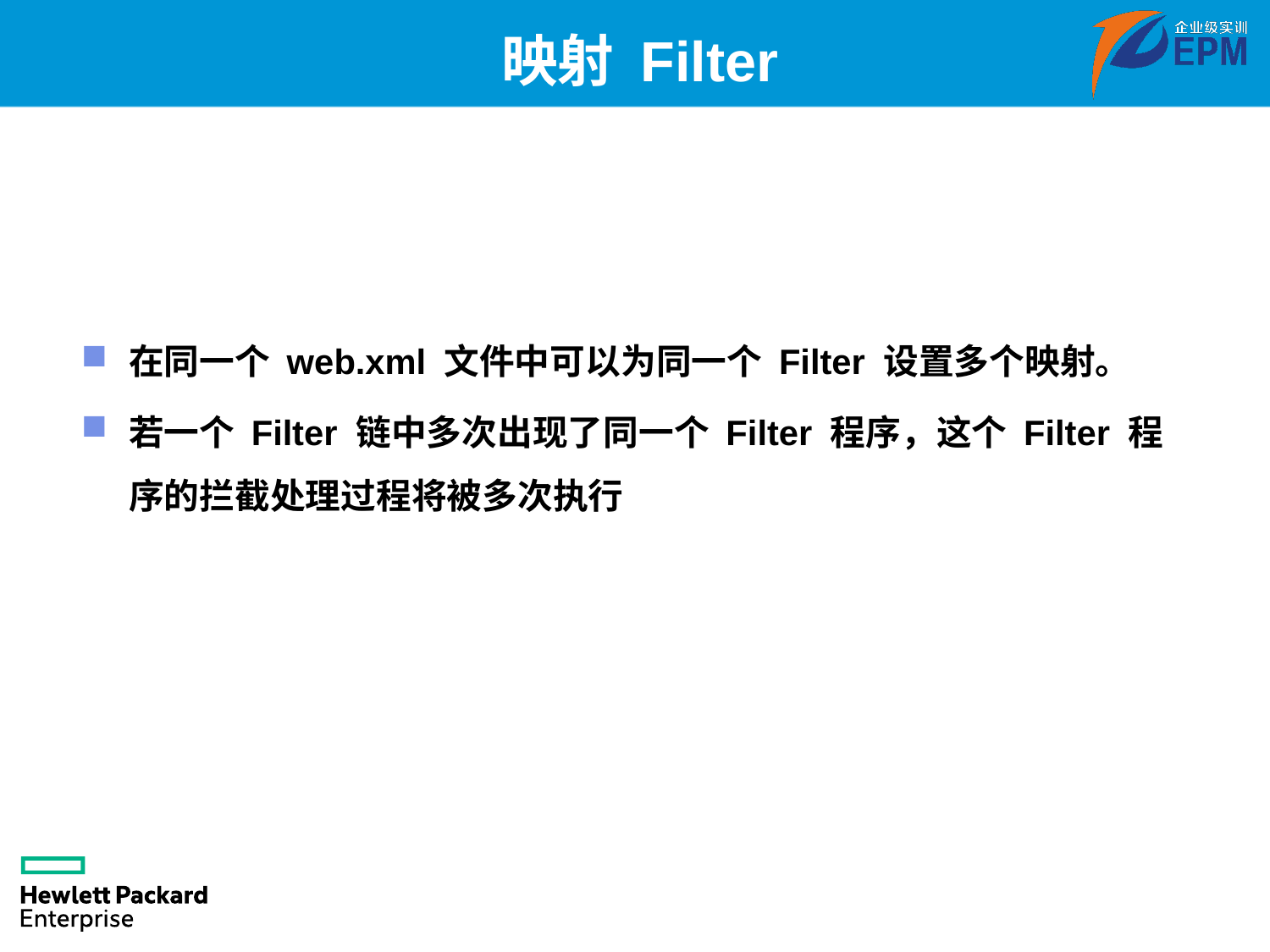

# 映射 Filter
在同一个 web.xml 文件中可以为同一个 Filter 设置多个映射。
若一个 Filter 链中多次出现了同一个 Filter 程序，这个 Filter 程序的拦截处理过程将被多次执行